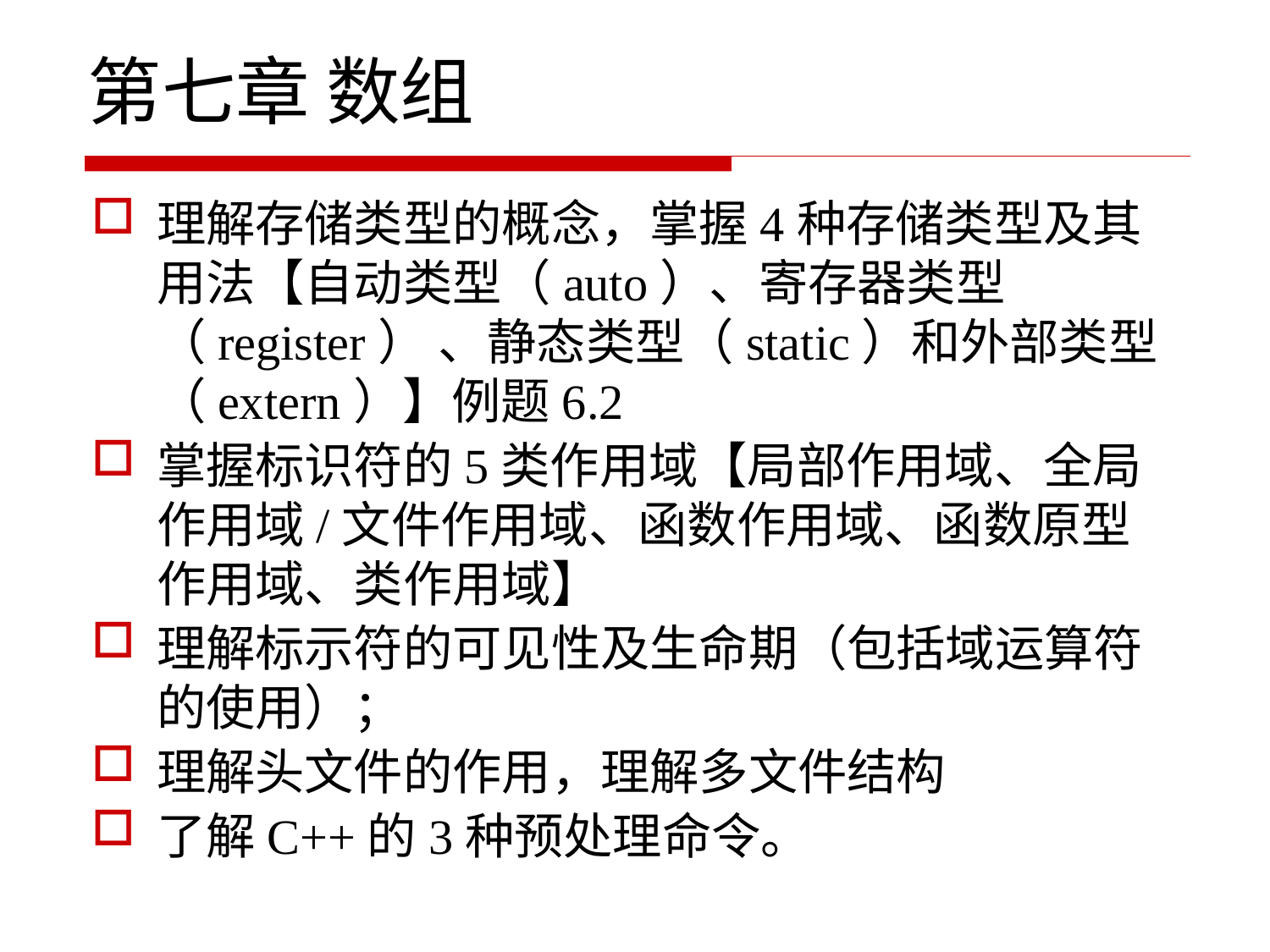

# 第七章 数组
理解存储类型的概念，掌握4种存储类型及其用法【自动类型（auto）、寄存器类型（register） 、静态类型（static）和外部类型（extern）】例题6.2
掌握标识符的5类作用域【局部作用域、全局作用域/文件作用域、函数作用域、函数原型作用域、类作用域】
理解标示符的可见性及生命期（包括域运算符的使用）；
理解头文件的作用，理解多文件结构
了解C++的3种预处理命令。